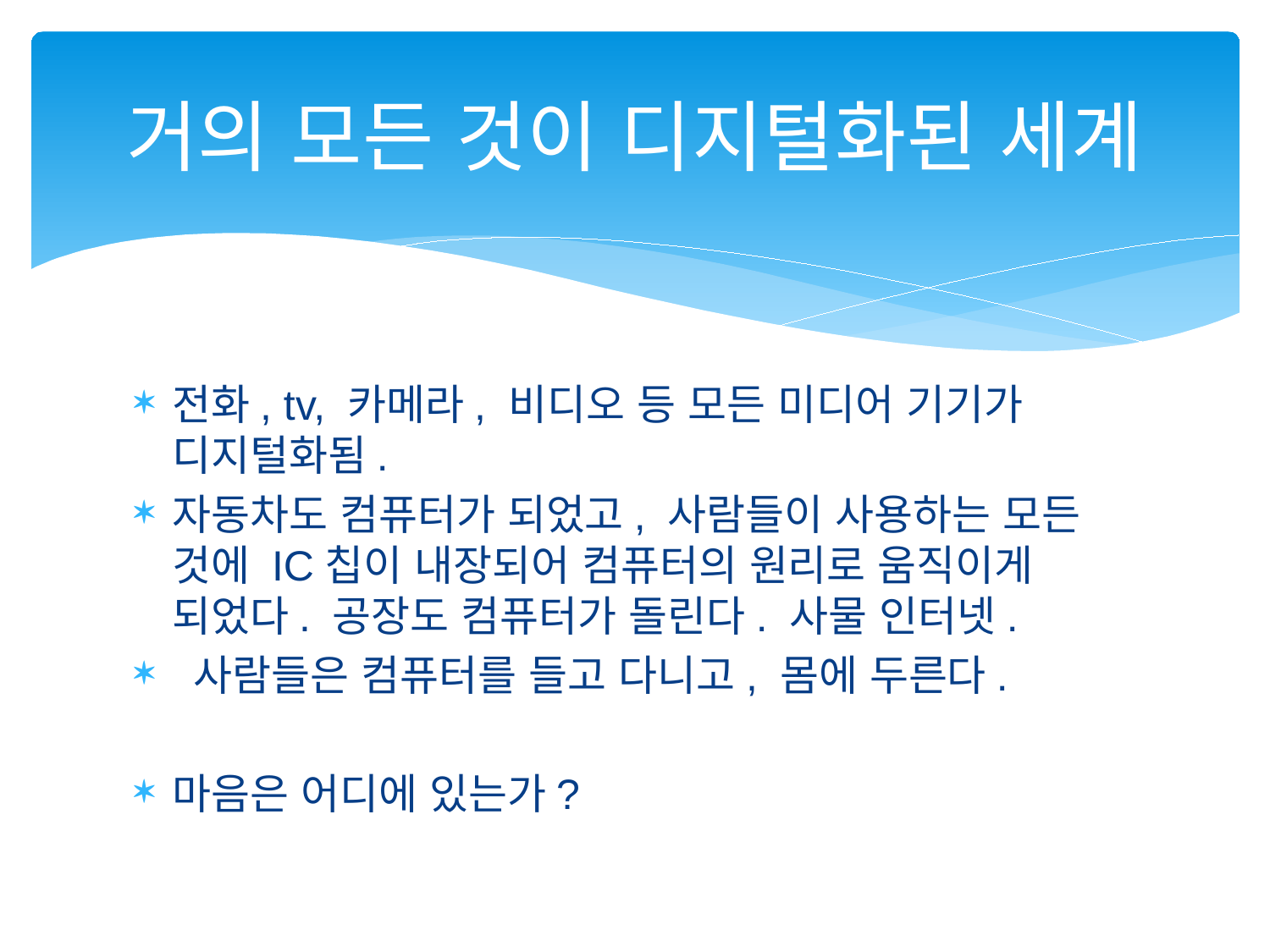

# 거의 모든 것이 디지털화된 세계
전화, tv, 카메라, 비디오 등 모든 미디어 기기가 디지털화됨.
자동차도 컴퓨터가 되었고, 사람들이 사용하는 모든 것에 IC칩이 내장되어 컴퓨터의 원리로 움직이게 되었다. 공장도 컴퓨터가 돌린다. 사물 인터넷.
 사람들은 컴퓨터를 들고 다니고, 몸에 두른다.

마음은 어디에 있는가?